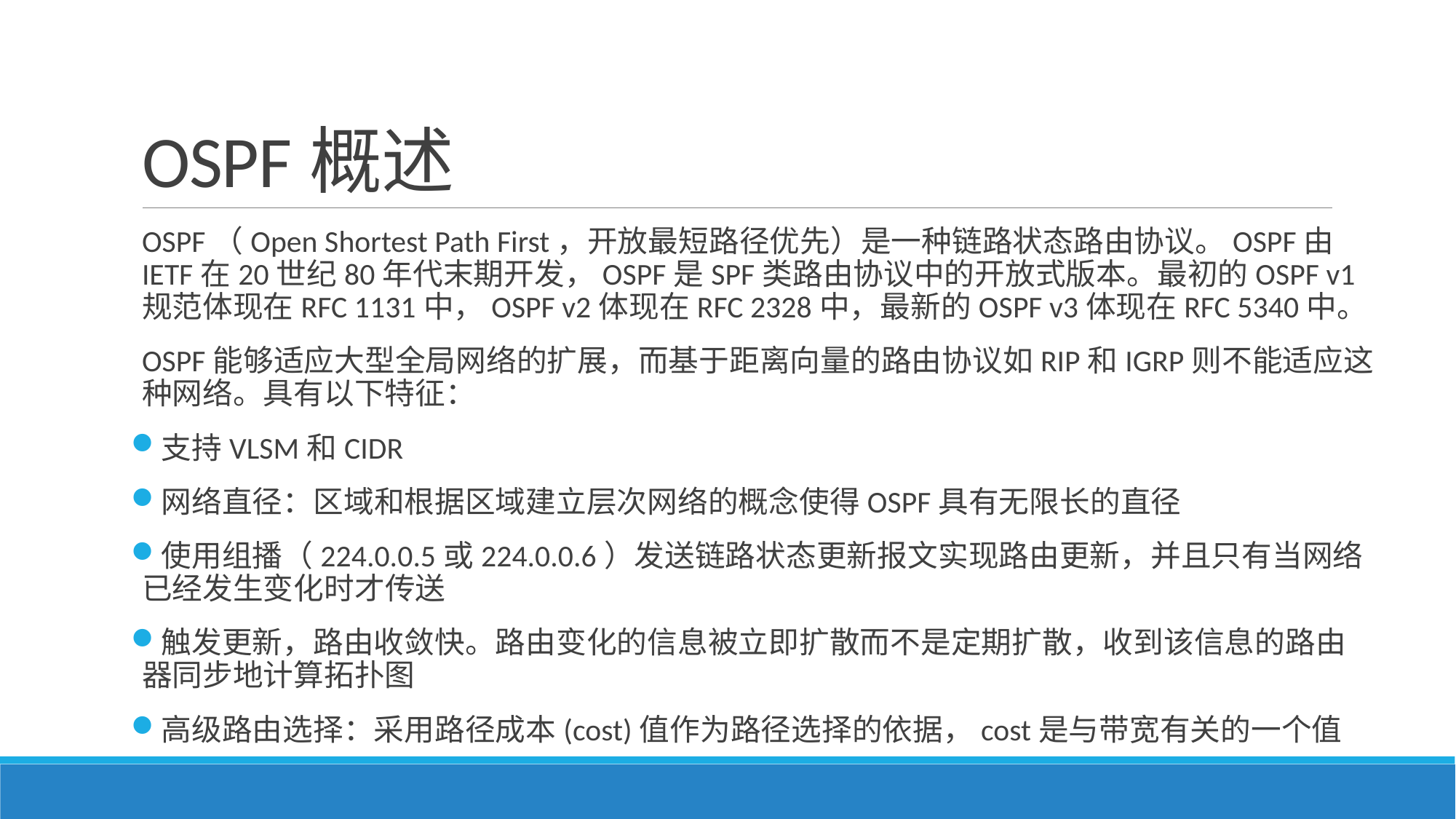

# OSPF概述
OSPF（Open Shortest Path First，开放最短路径优先）是一种链路状态路由协议。OSPF由IETF在20世纪80年代末期开发，OSPF是SPF类路由协议中的开放式版本。最初的OSPF v1规范体现在RFC 1131中，OSPF v2体现在RFC 2328中，最新的OSPF v3体现在RFC 5340中。
OSPF能够适应大型全局网络的扩展，而基于距离向量的路由协议如RIP和IGRP则不能适应这种网络。具有以下特征：
支持VLSM和CIDR
网络直径：区域和根据区域建立层次网络的概念使得OSPF具有无限长的直径
使用组播（224.0.0.5或224.0.0.6）发送链路状态更新报文实现路由更新，并且只有当网络已经发生变化时才传送
触发更新，路由收敛快。路由变化的信息被立即扩散而不是定期扩散，收到该信息的路由器同步地计算拓扑图
高级路由选择：采用路径成本(cost)值作为路径选择的依据，cost是与带宽有关的一个值